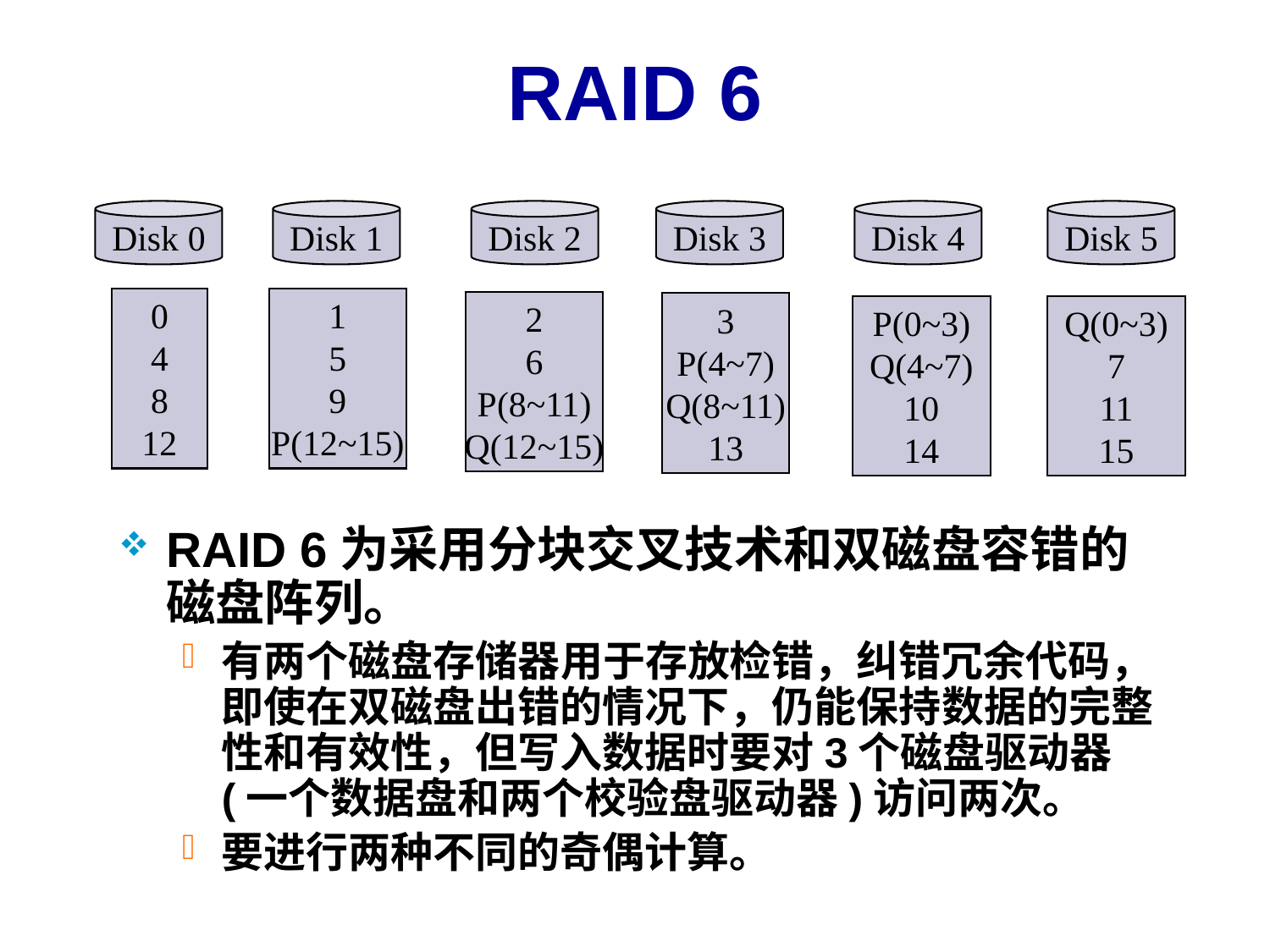

# RAID 6
Disk 0
Disk 1
Disk 2
Disk 3
Disk 4
Disk 5
0
4
8
12
1
5
9
P(12~15)
2
6
P(8~11)
Q(12~15)
3
P(4~7)
Q(8~11)
13
P(0~3)
Q(4~7)
10
14
Q(0~3)
7
11
15
RAID 6为采用分块交叉技术和双磁盘容错的磁盘阵列。
有两个磁盘存储器用于存放检错，纠错冗余代码，即使在双磁盘出错的情况下，仍能保持数据的完整性和有效性，但写入数据时要对3个磁盘驱动器(一个数据盘和两个校验盘驱动器)访问两次。
要进行两种不同的奇偶计算。